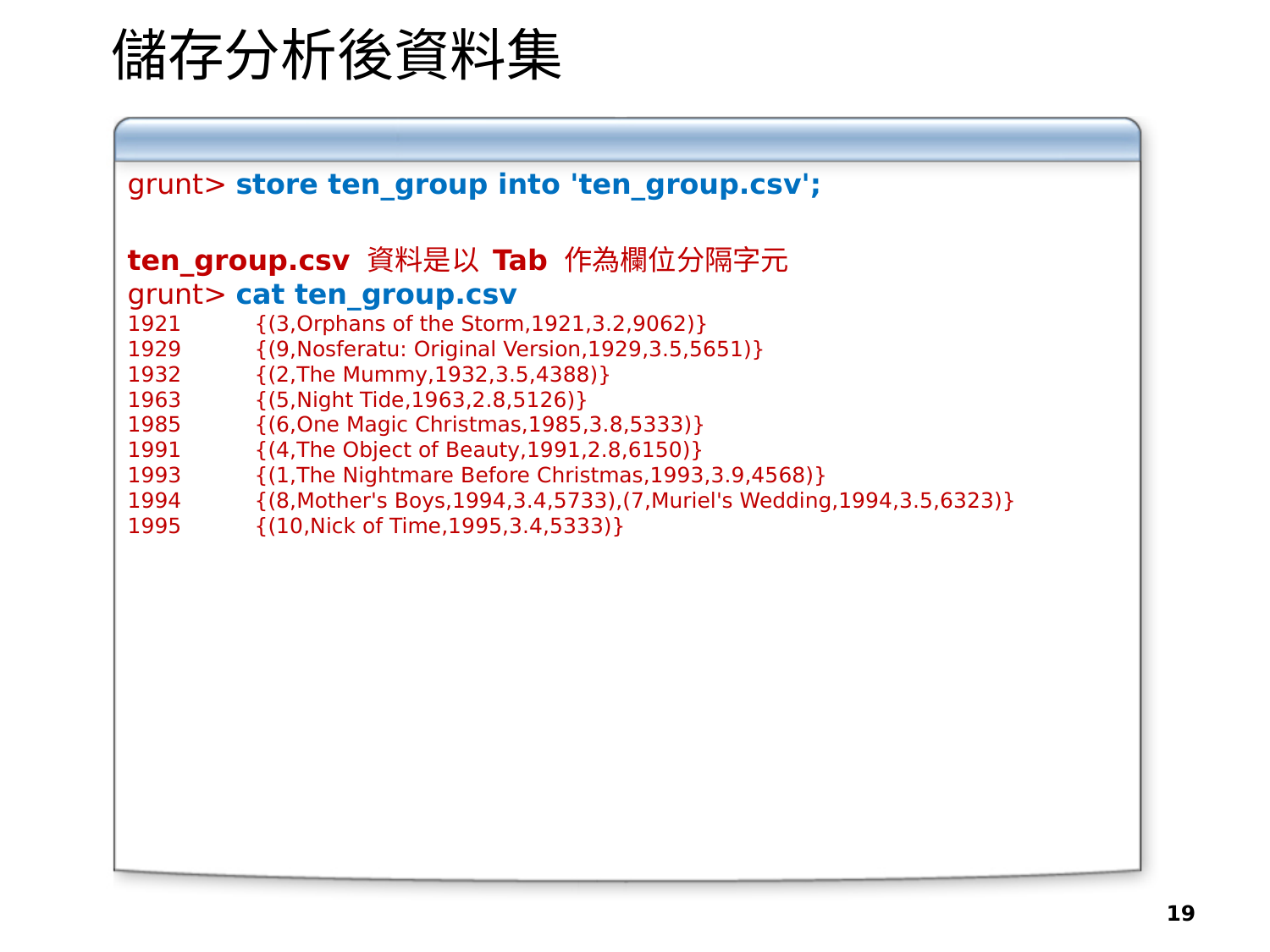

儲存分析後資料集
grunt> store ten_group into 'ten_group.csv';

ten_group.csv 資料是以 Tab 作為欄位分隔字元
grunt> cat ten_group.csv
1921	{(3,Orphans of the Storm,1921,3.2,9062)}
1929	{(9,Nosferatu: Original Version,1929,3.5,5651)}
1932	{(2,The Mummy,1932,3.5,4388)}
1963	{(5,Night Tide,1963,2.8,5126)}
1985	{(6,One Magic Christmas,1985,3.8,5333)}
1991	{(4,The Object of Beauty,1991,2.8,6150)}
1993	{(1,The Nightmare Before Christmas,1993,3.9,4568)}
1994	{(8,Mother's Boys,1994,3.4,5733),(7,Muriel's Wedding,1994,3.5,6323)}
1995	{(10,Nick of Time,1995,3.4,5333)}
19